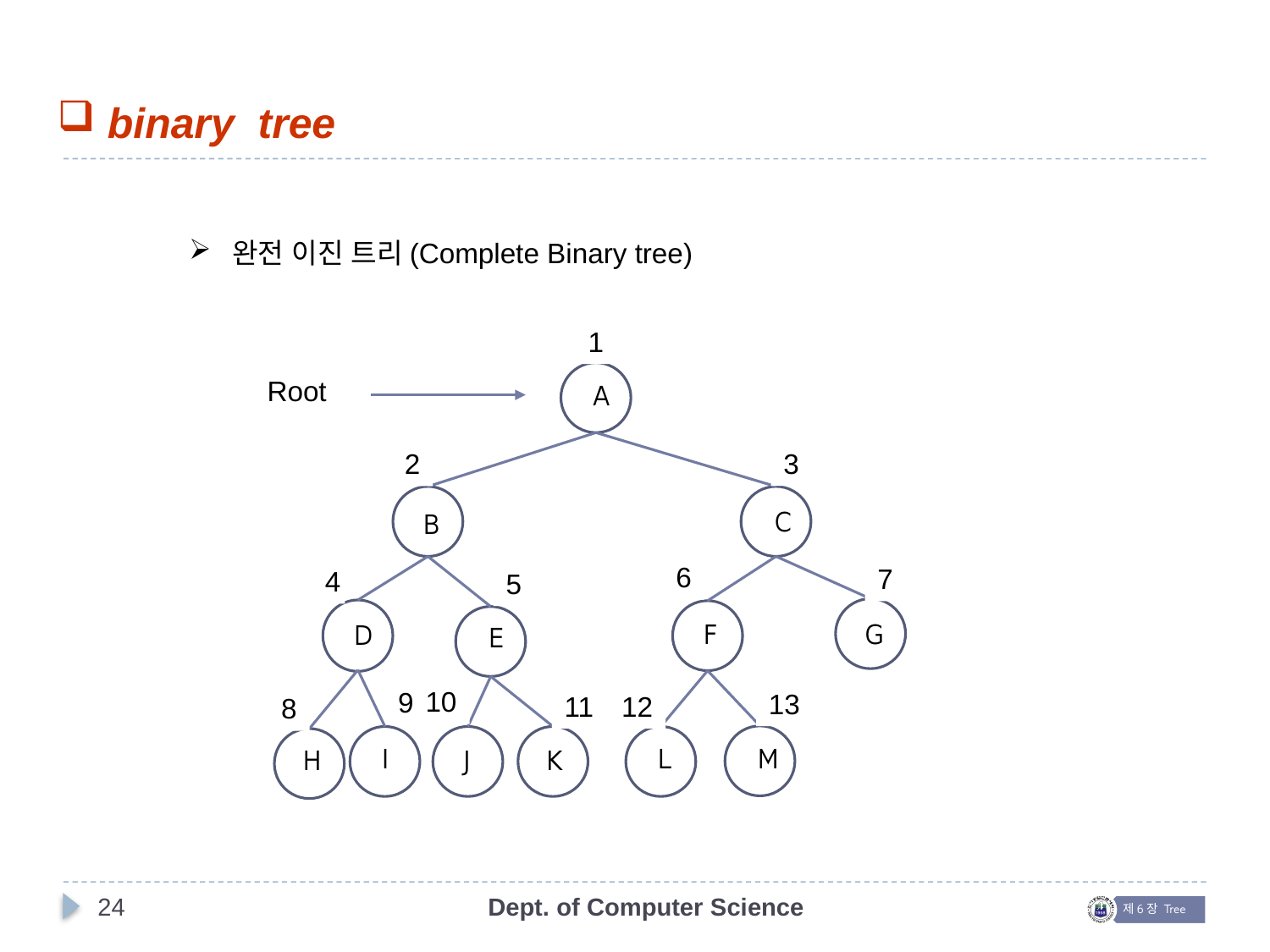

binary  tree
 완전 이진 트리(Complete Binary tree)
1
A
Root
A
3
2
B
C
C
B
6
7
4
5
G
D
F
E
G
F
D
E
10
9
13
11
12
8
M
I
J
K
L
H
I
M
L
J
K
H
24
Dept. of Computer Science